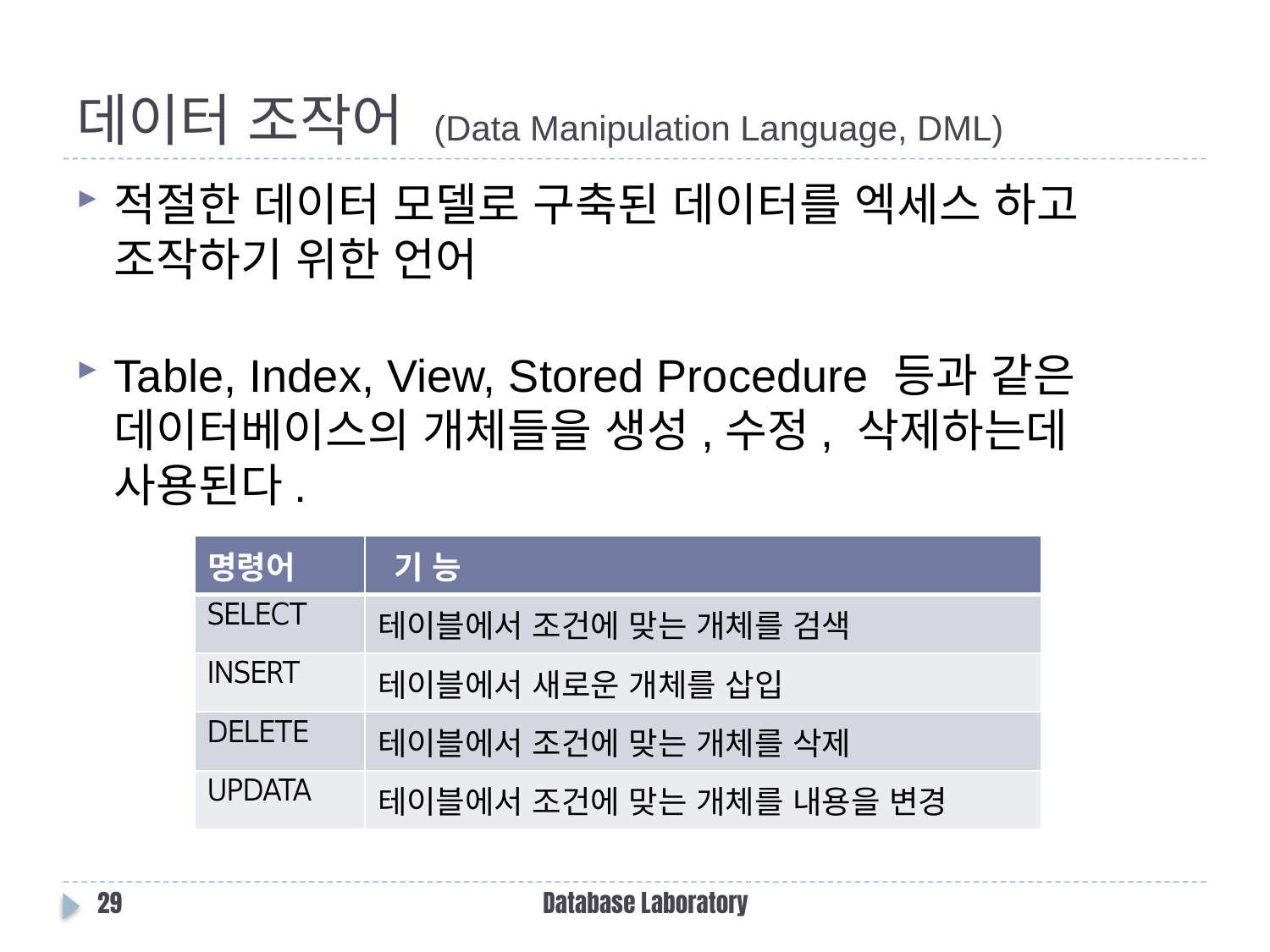

# 데이터 조작어 (Data Manipulation Language, DML)
적절한 데이터 모델로 구축된 데이터를 엑세스 하고 조작하기 위한 언어

Table, Index, View, Stored Procedure 등과 같은 데이터베이스의 개체들을 생성,수정, 삭제하는데 사용된다.

| 명령어 | 기 능 |
| --- | --- |
| SELECT | 테이블에서 조건에 맞는 개체를 검색 |
| INSERT | 테이블에서 새로운 개체를 삽입 |
| DELETE | 테이블에서 조건에 맞는 개체를 삭제 |
| UPDATA | 테이블에서 조건에 맞는 개체를 내용을 변경 |
29
Database Laboratory